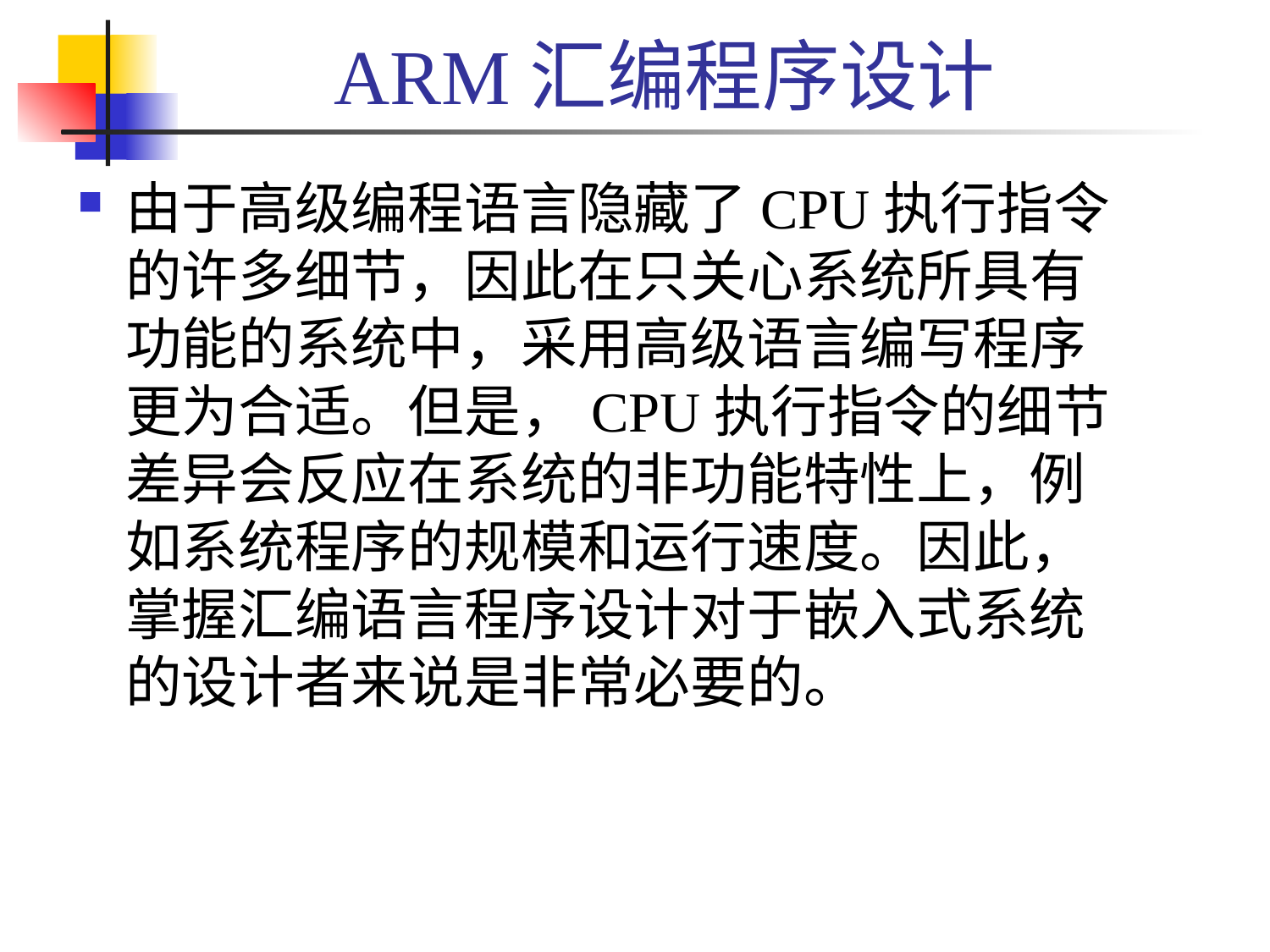

# ARM汇编程序设计
由于高级编程语言隐藏了CPU执行指令的许多细节，因此在只关心系统所具有功能的系统中，采用高级语言编写程序更为合适。但是，CPU执行指令的细节差异会反应在系统的非功能特性上，例如系统程序的规模和运行速度。因此，掌握汇编语言程序设计对于嵌入式系统的设计者来说是非常必要的。